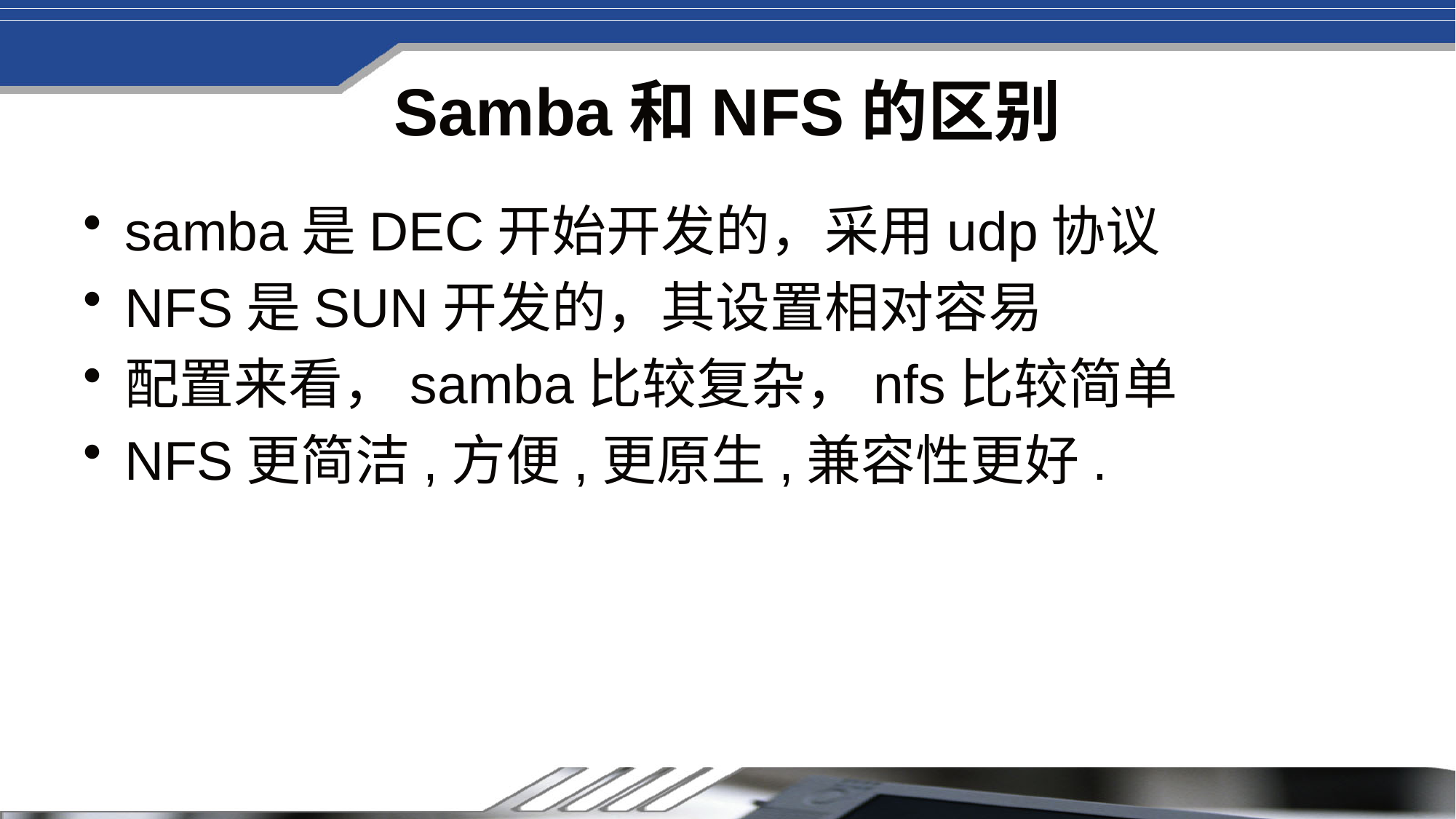

# Samba和NFS的区别
samba是DEC开始开发的，采用udp协议
NFS是SUN开发的，其设置相对容易
配置来看，samba比较复杂，nfs比较简单
NFS更简洁,方便,更原生,兼容性更好.